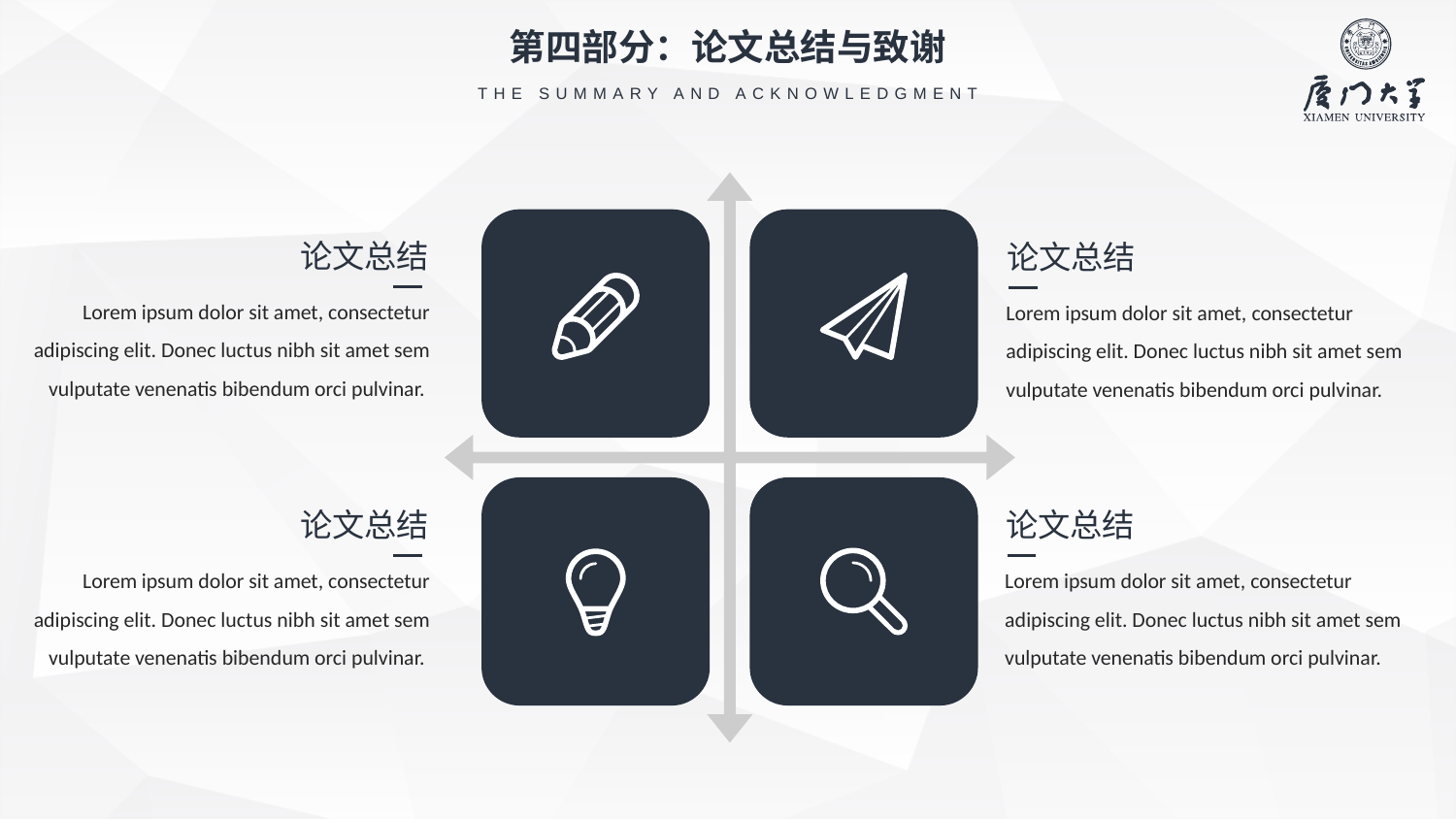

第四部分：论文总结与致谢
THE SUMMARY AND ACKNOWLEDGMENT

论文总结
论文总结

Lorem ipsum dolor sit amet, consectetur adipiscing elit. Donec luctus nibh sit amet sem vulputate venenatis bibendum orci pulvinar.
Lorem ipsum dolor sit amet, consectetur adipiscing elit. Donec luctus nibh sit amet sem vulputate venenatis bibendum orci pulvinar.

论文总结
论文总结
Lorem ipsum dolor sit amet, consectetur adipiscing elit. Donec luctus nibh sit amet sem vulputate venenatis bibendum orci pulvinar.

Lorem ipsum dolor sit amet, consectetur adipiscing elit. Donec luctus nibh sit amet sem vulputate venenatis bibendum orci pulvinar.